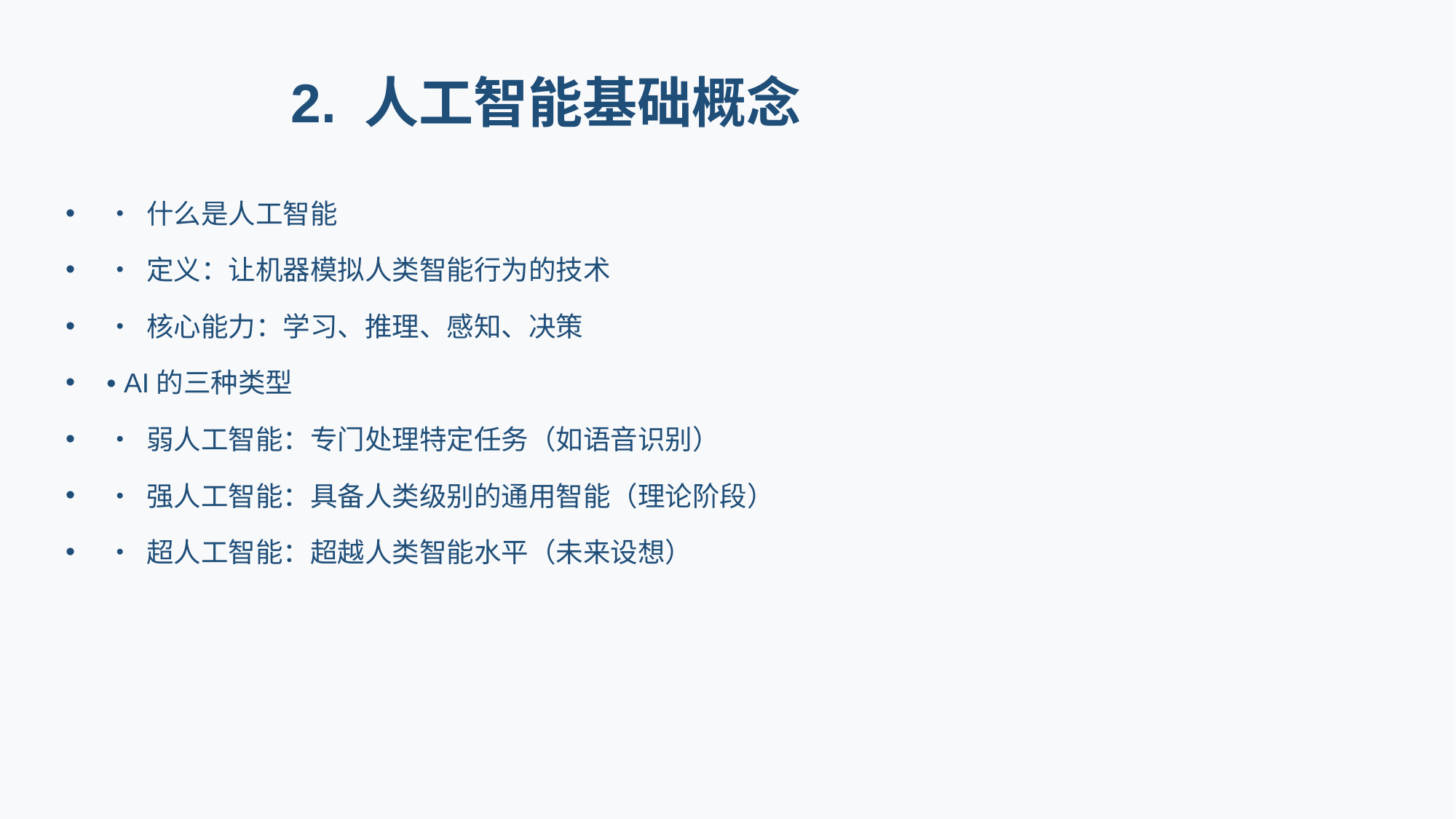

# 2. 人工智能基础概念
• 什么是人工智能
• 定义：让机器模拟人类智能行为的技术
• 核心能力：学习、推理、感知、决策
• AI的三种类型
• 弱人工智能：专门处理特定任务（如语音识别）
• 强人工智能：具备人类级别的通用智能（理论阶段）
• 超人工智能：超越人类智能水平（未来设想）